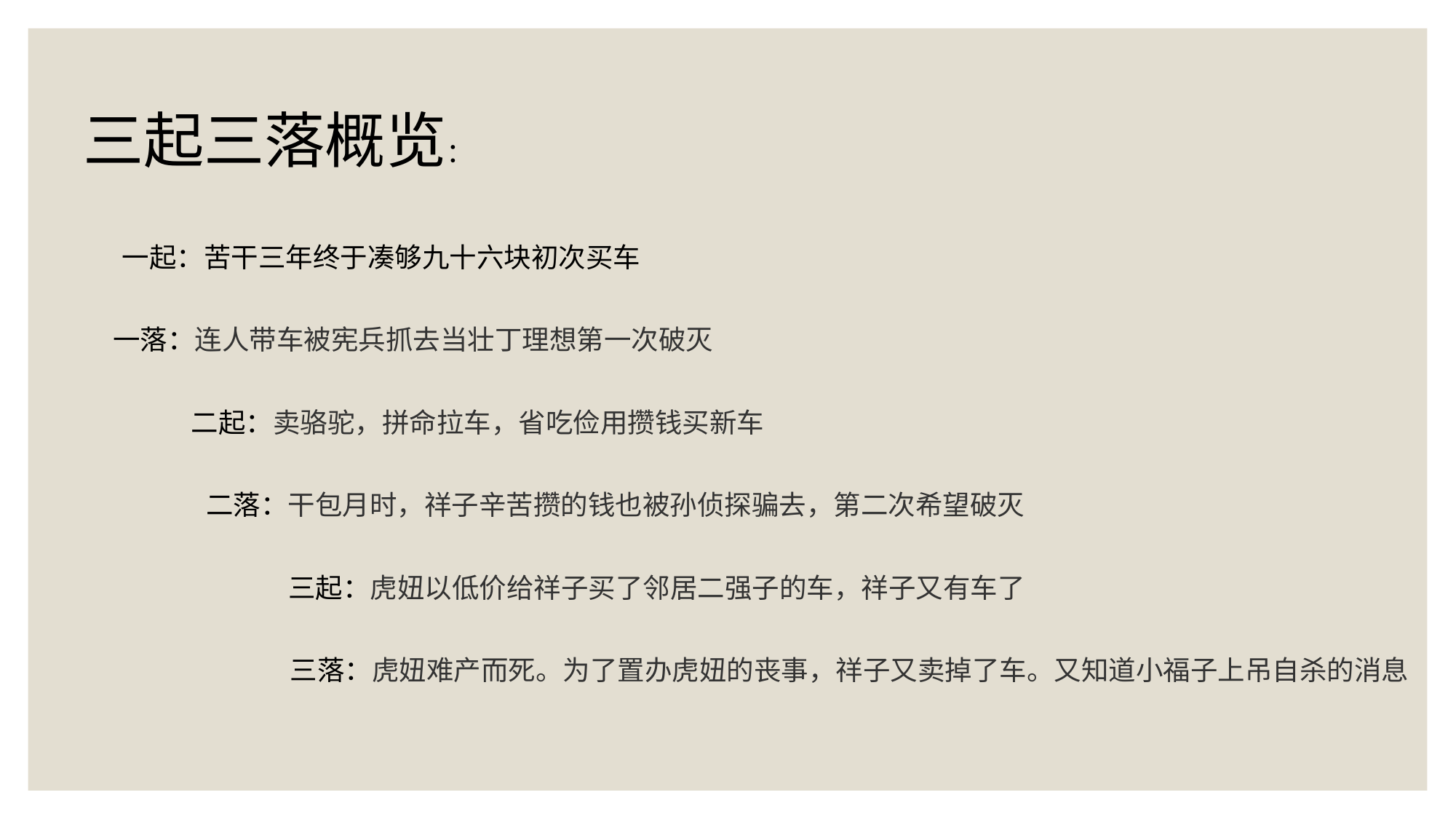

三起三落概览：
一起：苦干三年终于凑够九十六块初次买车
一落：连人带车被宪兵抓去当壮丁理想第一次破灭
二起：卖骆驼，拼命拉车，省吃俭用攒钱买新车
二落：干包月时，祥子辛苦攒的钱也被孙侦探骗去，第二次希望破灭
三起：虎妞以低价给祥子买了邻居二强子的车，祥子又有车了
三落：虎妞难产而死。为了置办虎妞的丧事，祥子又卖掉了车。又知道小福子上吊自杀的消息